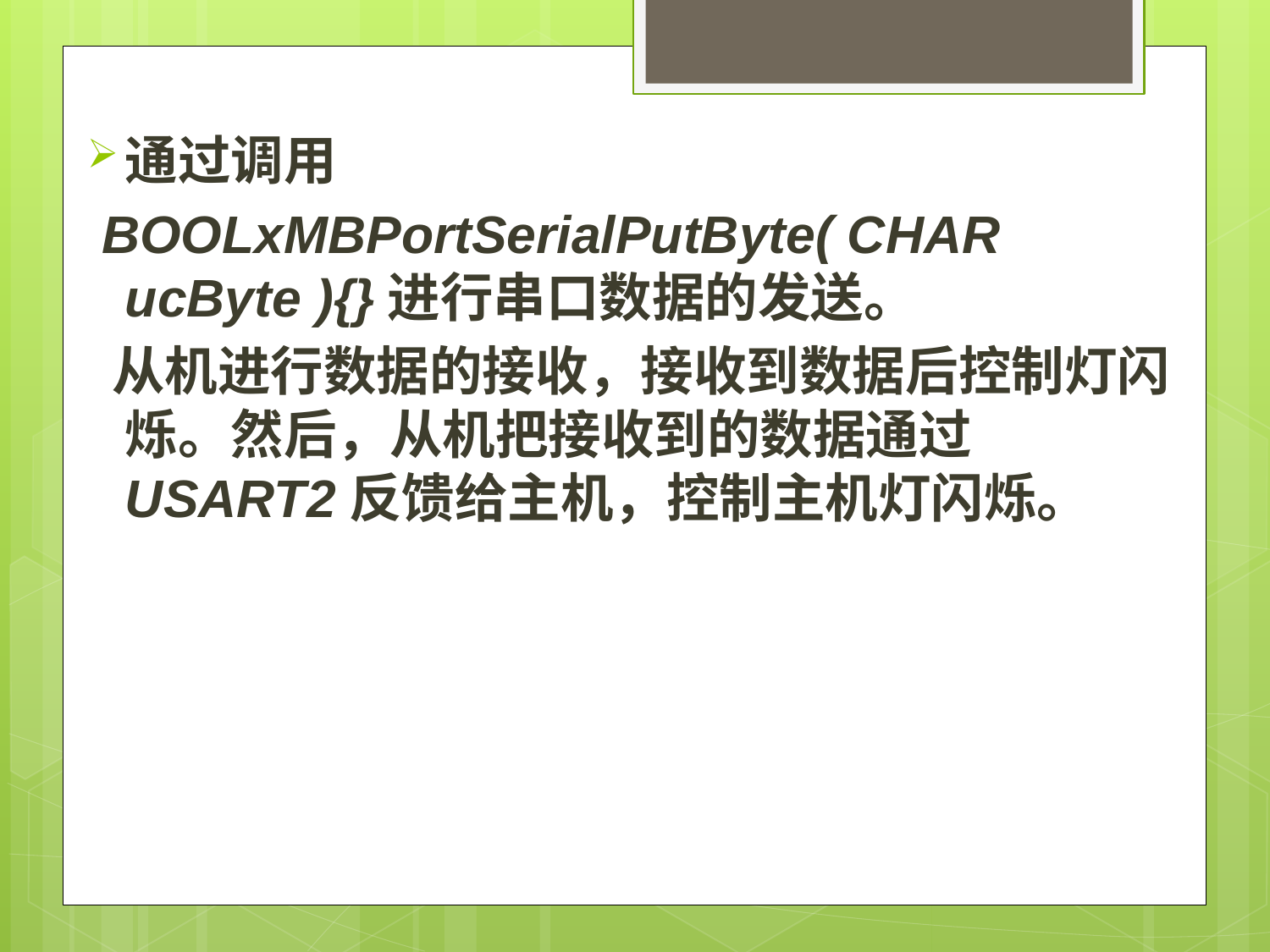

通过调用
 BOOLxMBPortSerialPutByte( CHAR ucByte ){}进行串口数据的发送。
 从机进行数据的接收，接收到数据后控制灯闪烁。然后，从机把接收到的数据通过USART2反馈给主机，控制主机灯闪烁。